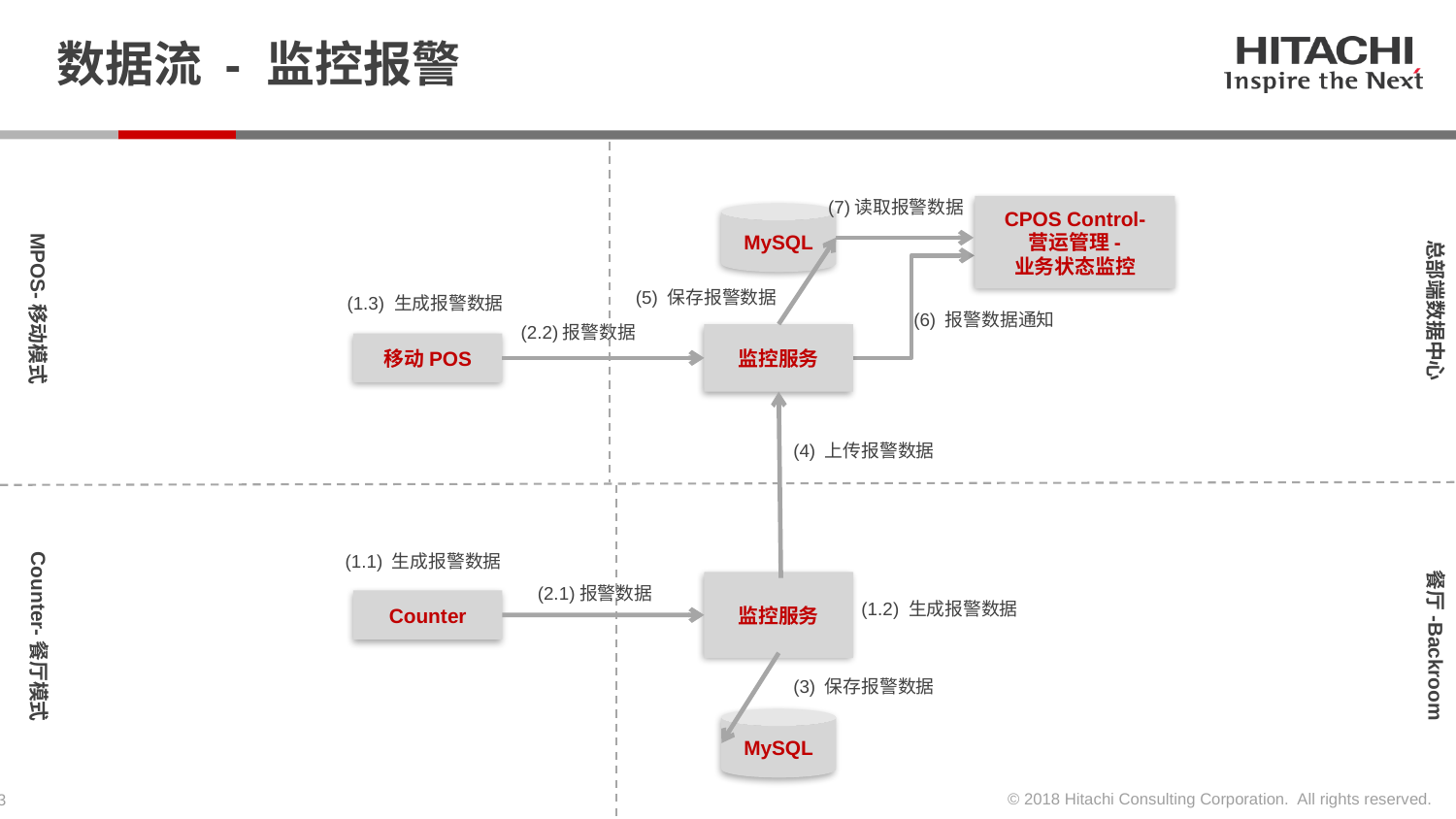

# 数据流 - 监控报警
(7)读取报警数据
CPOS Control-
营运管理-
业务状态监控
MySQL
MPOS-移动模式
总部端数据中心
(5) 保存报警数据
(1.3) 生成报警数据
(6) 报警数据通知
(2.2)报警数据
监控服务
移动POS
(4) 上传报警数据
Counter-餐厅模式
(1.1) 生成报警数据
餐厅-Backroom
监控服务
(2.1)报警数据
(1.2) 生成报警数据
Counter
(3) 保存报警数据
MySQL